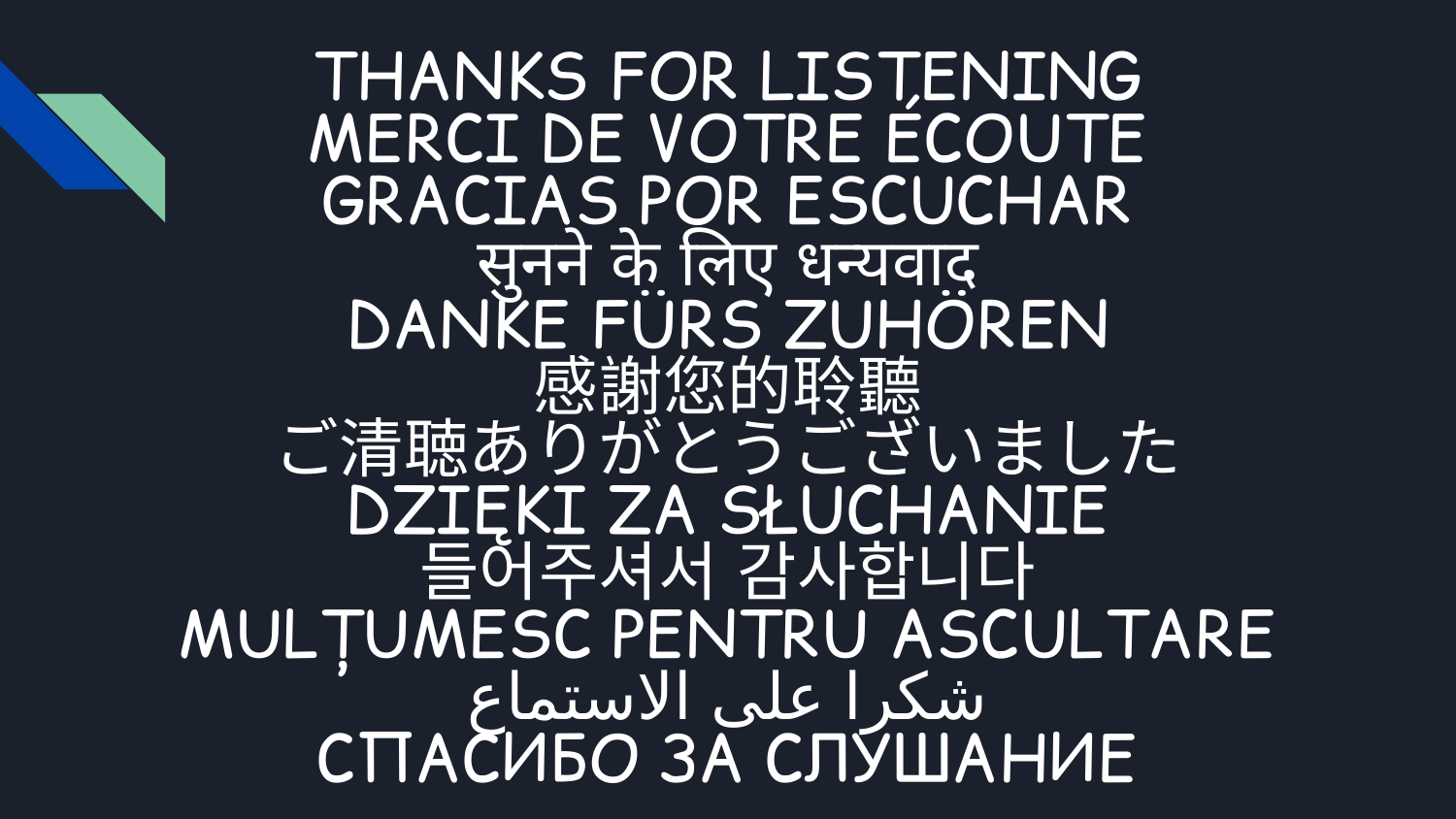

THANKS FOR LISTENING
MERCI DE VOTRE ÉCOUTE
GRACIAS POR ESCUCHAR
सुनने के लिए धन्यवाद
DANKE FÜRS ZUHÖREN
感謝您的聆聽
ご清聴ありがとうございました
DZIĘKI ZA SŁUCHANIE
들어주셔서 감사합니다
MULȚUMESC PENTRU ASCULTARE
شكرا على الاستماع
СПАСИБО ЗА СЛУШАНИЕ